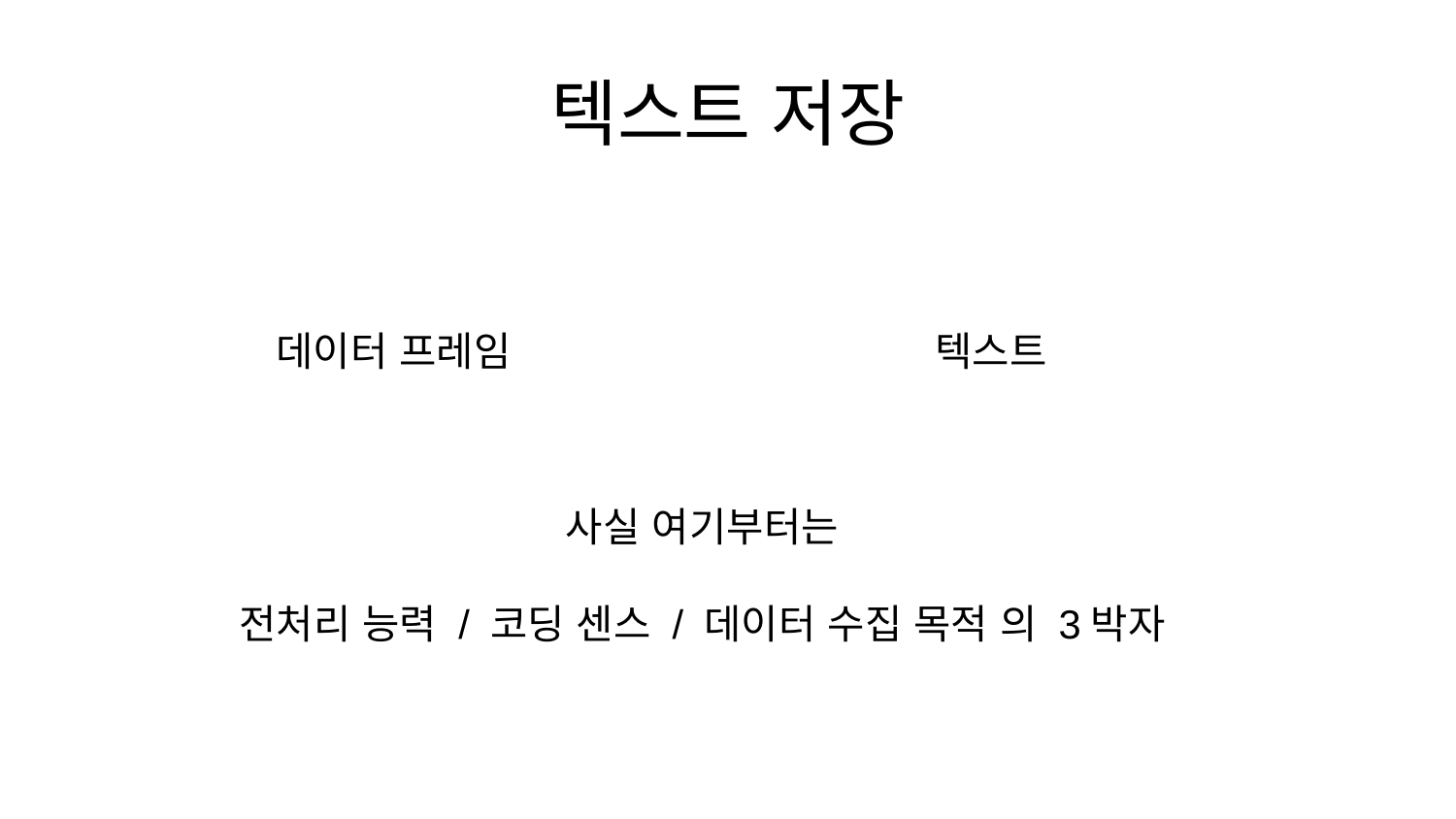

# 텍스트 저장
데이터 프레임
텍스트
사실 여기부터는

전처리 능력 / 코딩 센스 / 데이터 수집 목적 의 3박자